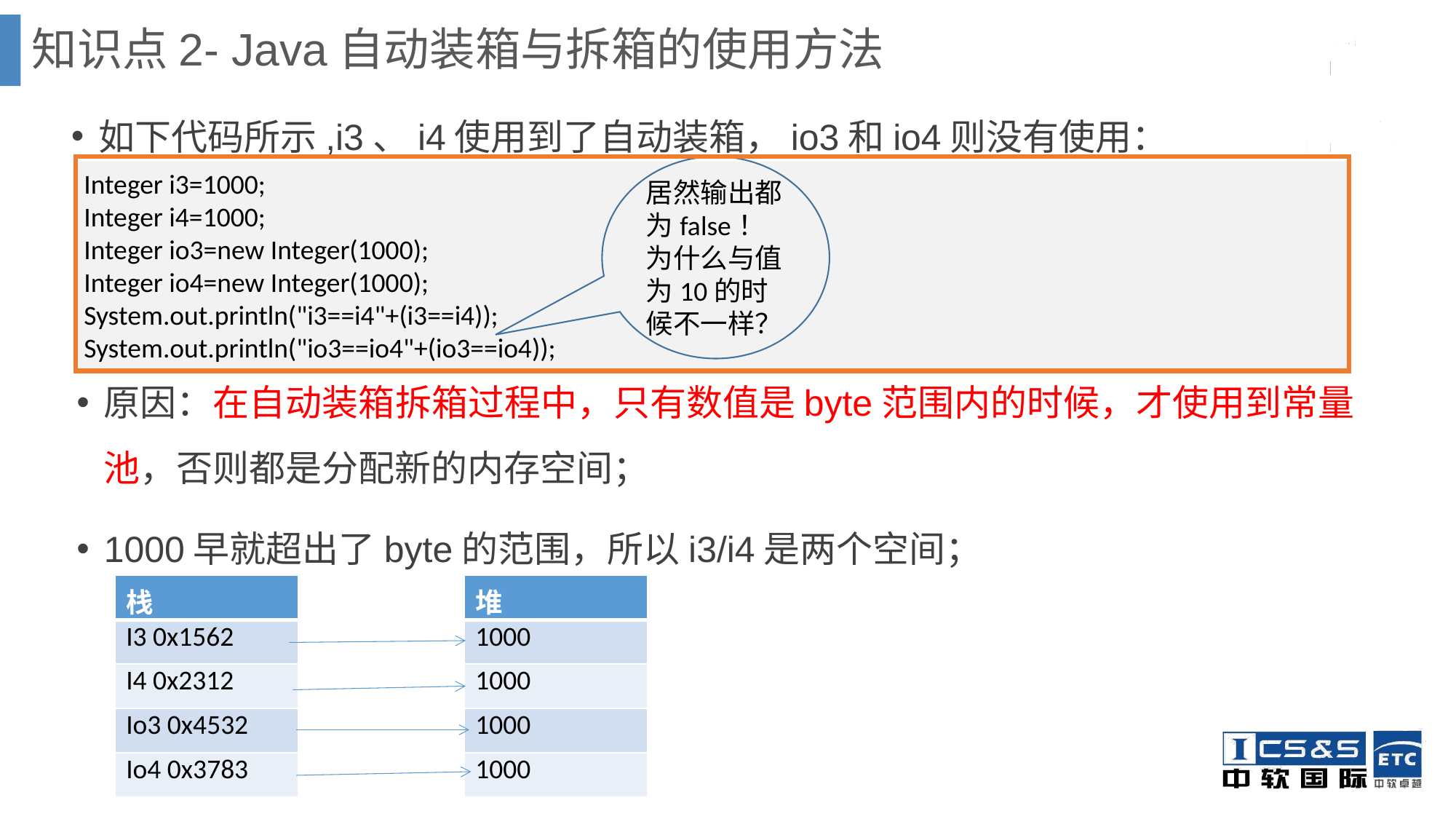

# 知识点2- Java自动装箱与拆箱的使用方法
如下代码所示,i3、i4使用到了自动装箱，io3和io4则没有使用：

居然输出都为false！为什么与值为10的时候不一样？
Integer i3=1000;
Integer i4=1000;
Integer io3=new Integer(1000);
Integer io4=new Integer(1000);
System.out.println("i3==i4"+(i3==i4));
System.out.println("io3==io4"+(io3==io4));
原因：在自动装箱拆箱过程中，只有数值是byte范围内的时候，才使用到常量池，否则都是分配新的内存空间；
1000早就超出了byte的范围，所以i3/i4是两个空间；
| 栈 |
| --- |
| I3 0x1562 |
| I4 0x2312 |
| Io3 0x4532 |
| Io4 0x3783 |
| 堆 |
| --- |
| 1000 |
| 1000 |
| 1000 |
| 1000 |